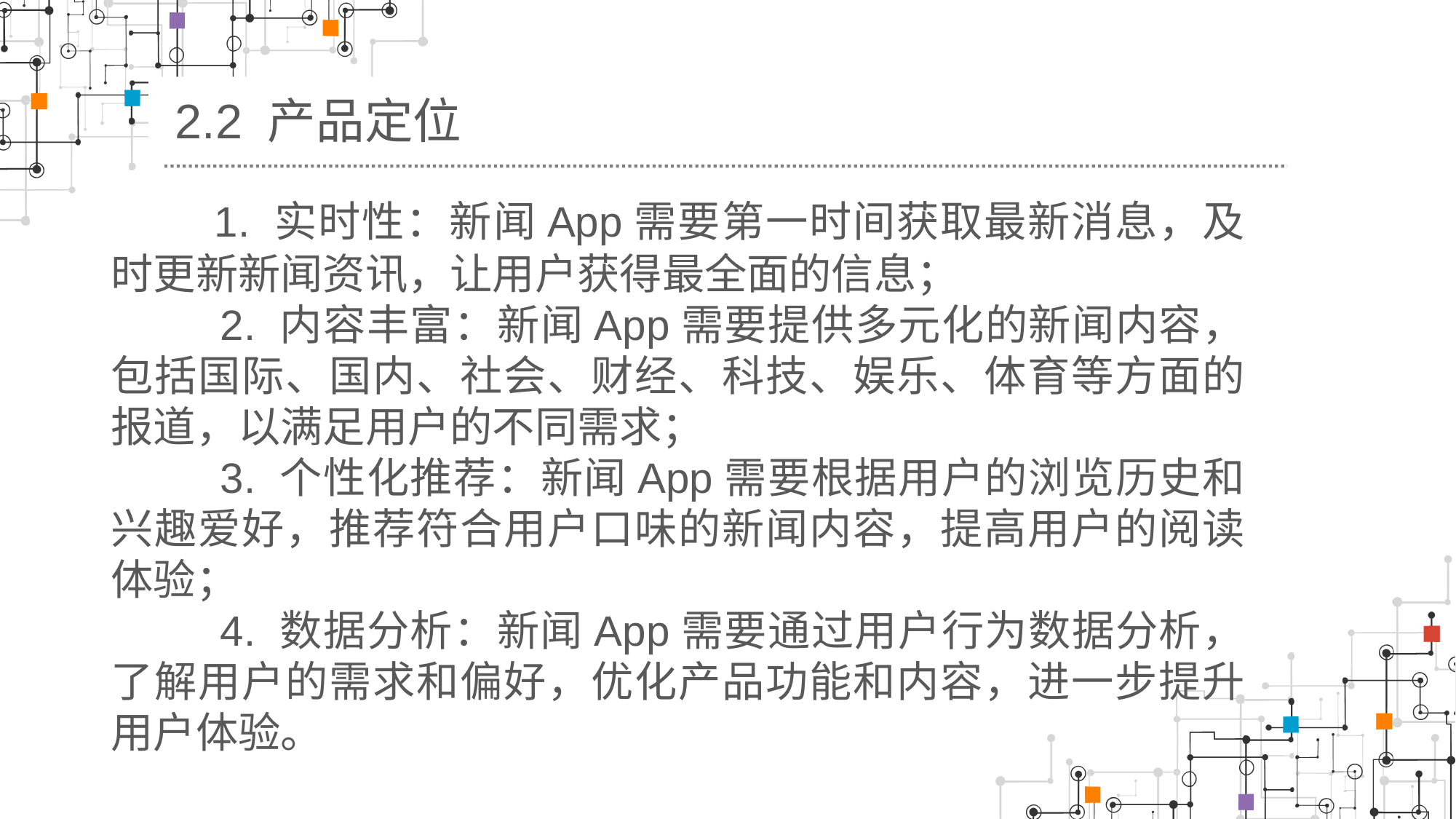

2.2 产品定位

       1. 实时性：新闻App需要第一时间获取最新消息，及时更新新闻资讯，让用户获得最全面的信息；
	2. 内容丰富：新闻App需要提供多元化的新闻内容，包括国际、国内、社会、财经、科技、娱乐、体育等方面的报道，以满足用户的不同需求；
	3. 个性化推荐：新闻App需要根据用户的浏览历史和兴趣爱好，推荐符合用户口味的新闻内容，提高用户的阅读体验；
	4. 数据分析：新闻App需要通过用户行为数据分析，了解用户的需求和偏好，优化产品功能和内容，进一步提升用户体验。

MORE THEN
YOU WAIT
TODAY